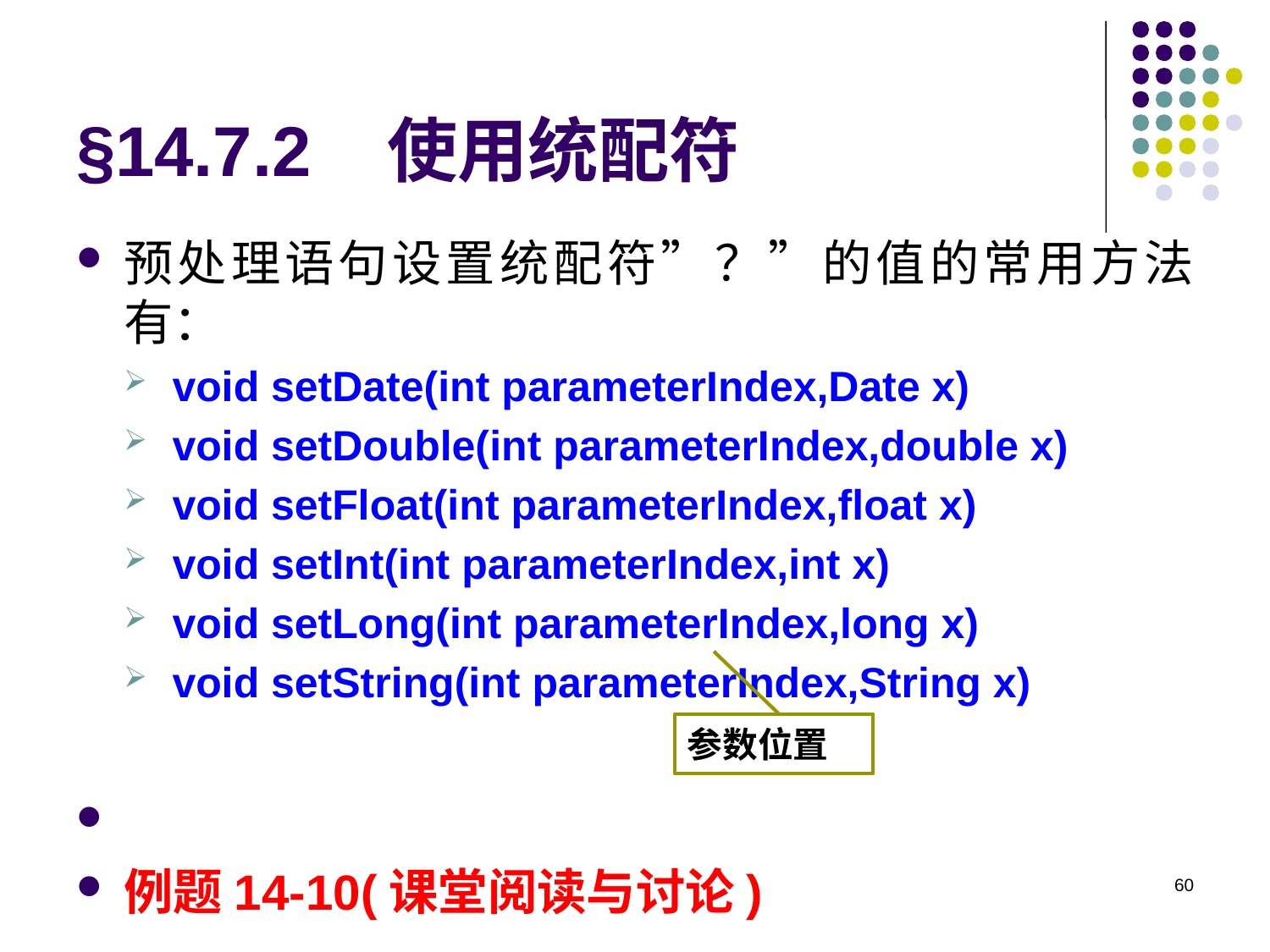

# §14.7.2   使用统配符
预处理语句设置统配符”？”的值的常用方法有：
void setDate(int parameterIndex,Date x)
void setDouble(int parameterIndex,double x)
void setFloat(int parameterIndex,float x)
void setInt(int parameterIndex,int x)
void setLong(int parameterIndex,long x)
void setString(int parameterIndex,String x)

例题14-10(课堂阅读与讨论)
参数位置
60